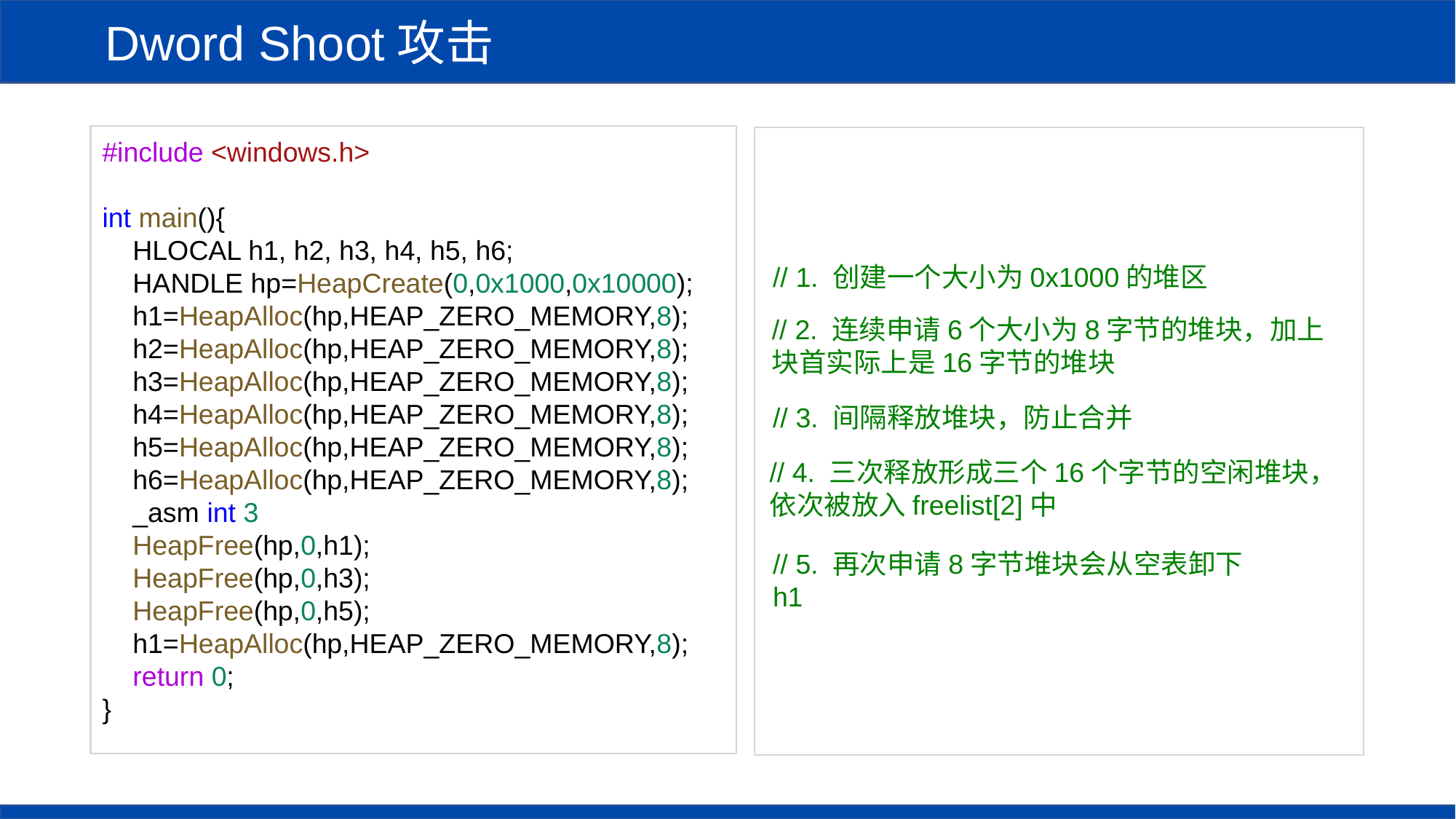

Dword Shoot攻击

#include <windows.h>
int main(){
    HLOCAL h1, h2, h3, h4, h5, h6;
    HANDLE hp=HeapCreate(0,0x1000,0x10000);
    h1=HeapAlloc(hp,HEAP_ZERO_MEMORY,8);
    h2=HeapAlloc(hp,HEAP_ZERO_MEMORY,8);
    h3=HeapAlloc(hp,HEAP_ZERO_MEMORY,8);
    h4=HeapAlloc(hp,HEAP_ZERO_MEMORY,8);
    h5=HeapAlloc(hp,HEAP_ZERO_MEMORY,8);
    h6=HeapAlloc(hp,HEAP_ZERO_MEMORY,8);
    _asm int 3
    HeapFree(hp,0,h1);
    HeapFree(hp,0,h3);
    HeapFree(hp,0,h5);
    h1=HeapAlloc(hp,HEAP_ZERO_MEMORY,8);
    return 0;
}
// 1. 创建一个大小为0x1000的堆区
// 2. 连续申请6个大小为8字节的堆块，加上块首实际上是16字节的堆块
// 3. 间隔释放堆块，防止合并
// 4. 三次释放形成三个16个字节的空闲堆块，依次被放入freelist[2]中
// 5. 再次申请8字节堆块会从空表卸下h1